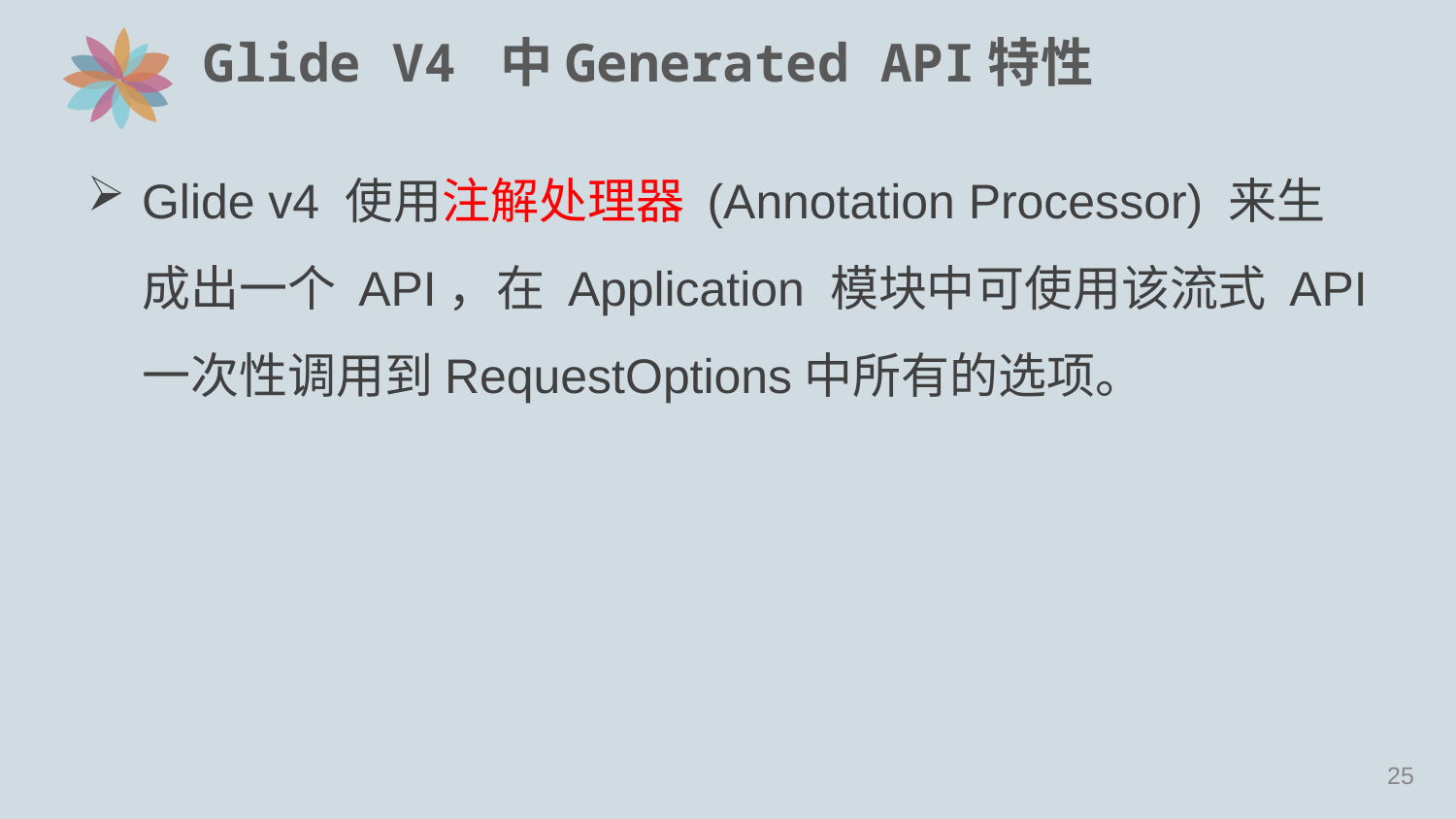

# Glide V4 中Generated API特性
Glide v4 使用注解处理器 (Annotation Processor) 来生成出一个 API，在 Application 模块中可使用该流式 API 一次性调用到RequestOptions中所有的选项。
25